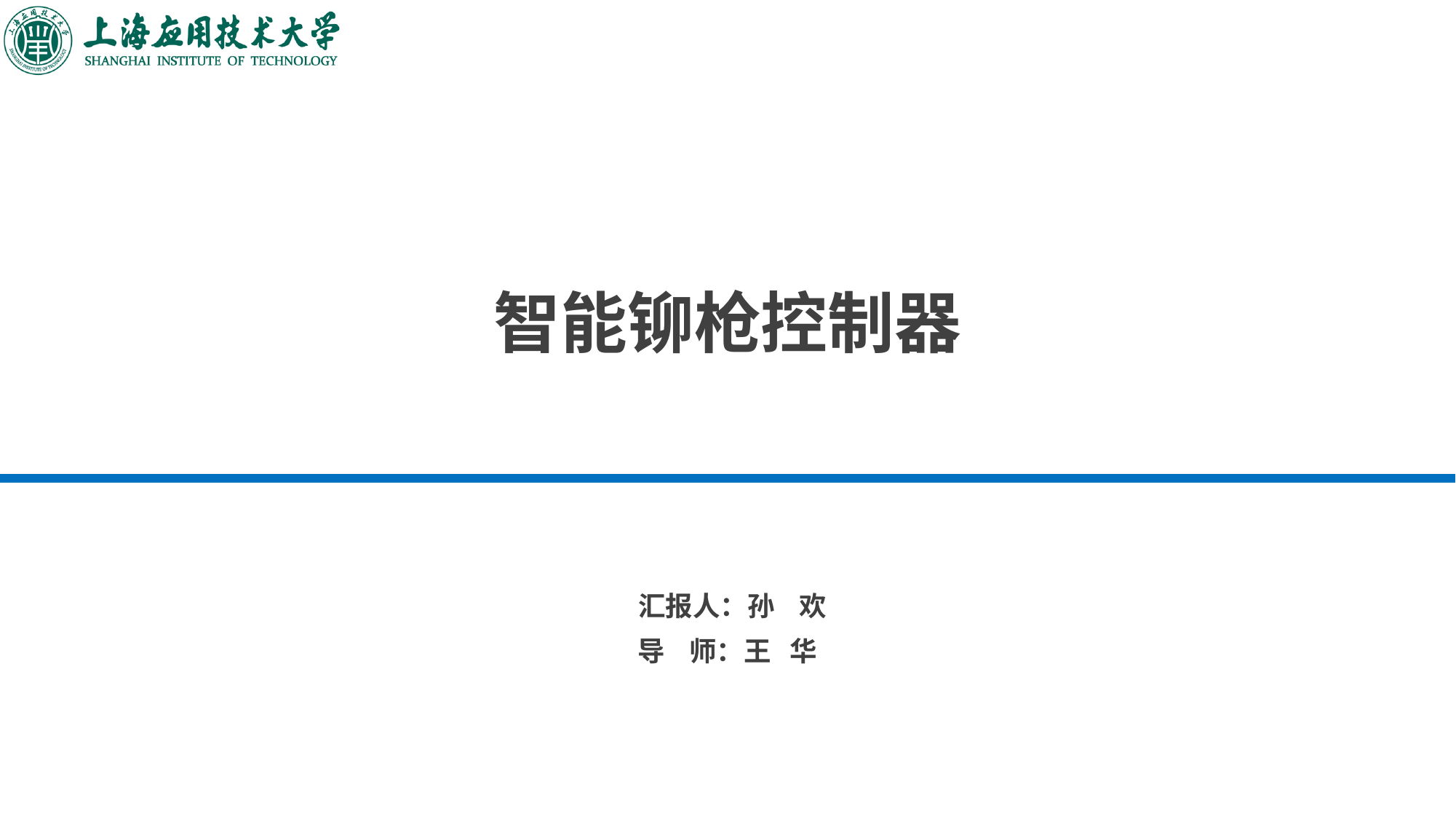

1
# 智能铆枪控制器

汇报人：孙    欢
导    师：王   华